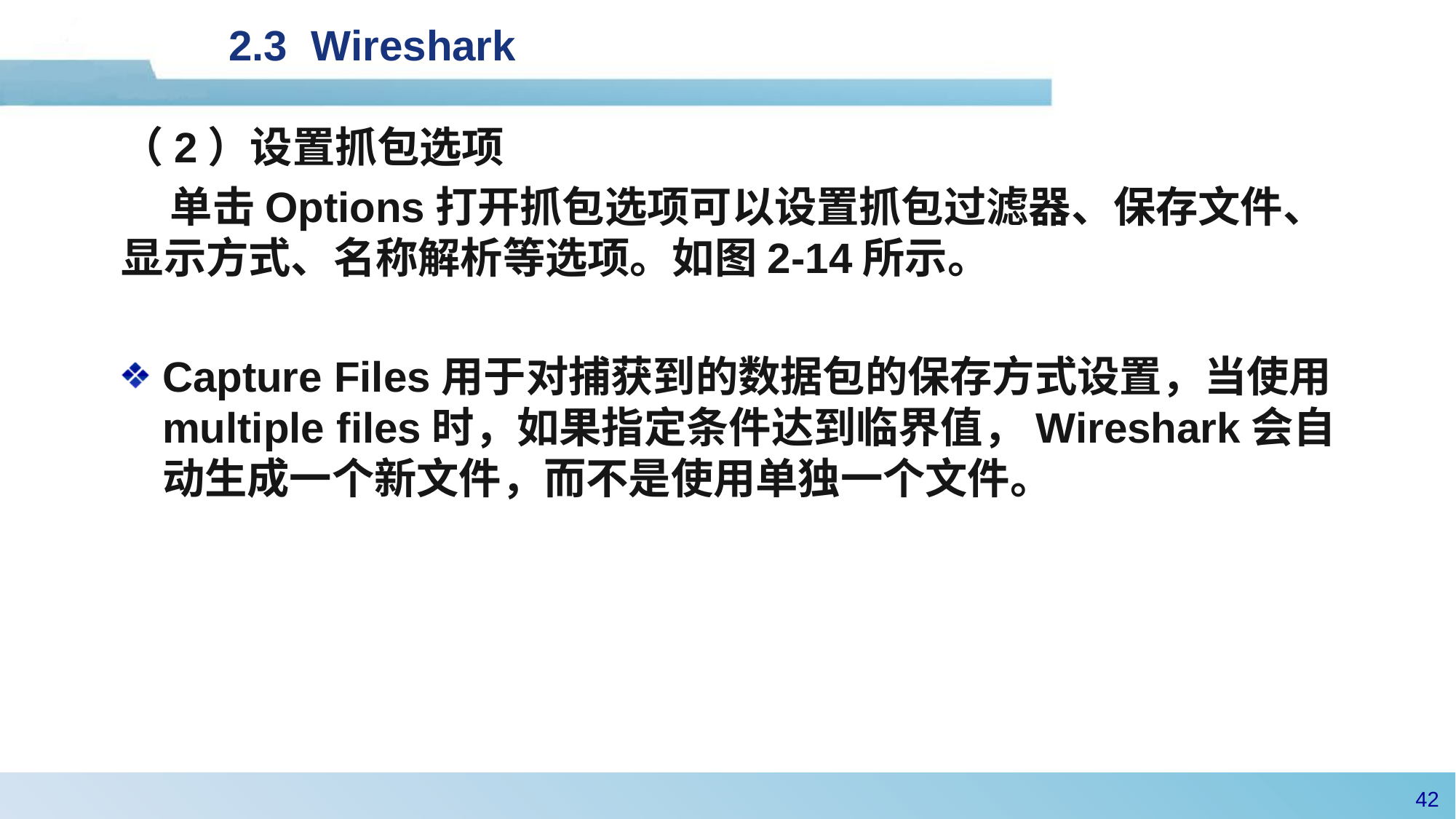

2.3  Wireshark
（2）设置抓包选项
    单击Options打开抓包选项可以设置抓包过滤器、保存文件、显示方式、名称解析等选项。如图2-14所示。

Capture Files用于对捕获到的数据包的保存方式设置，当使用multiple files时，如果指定条件达到临界值，Wireshark会自动生成一个新文件，而不是使用单独一个文件。
42